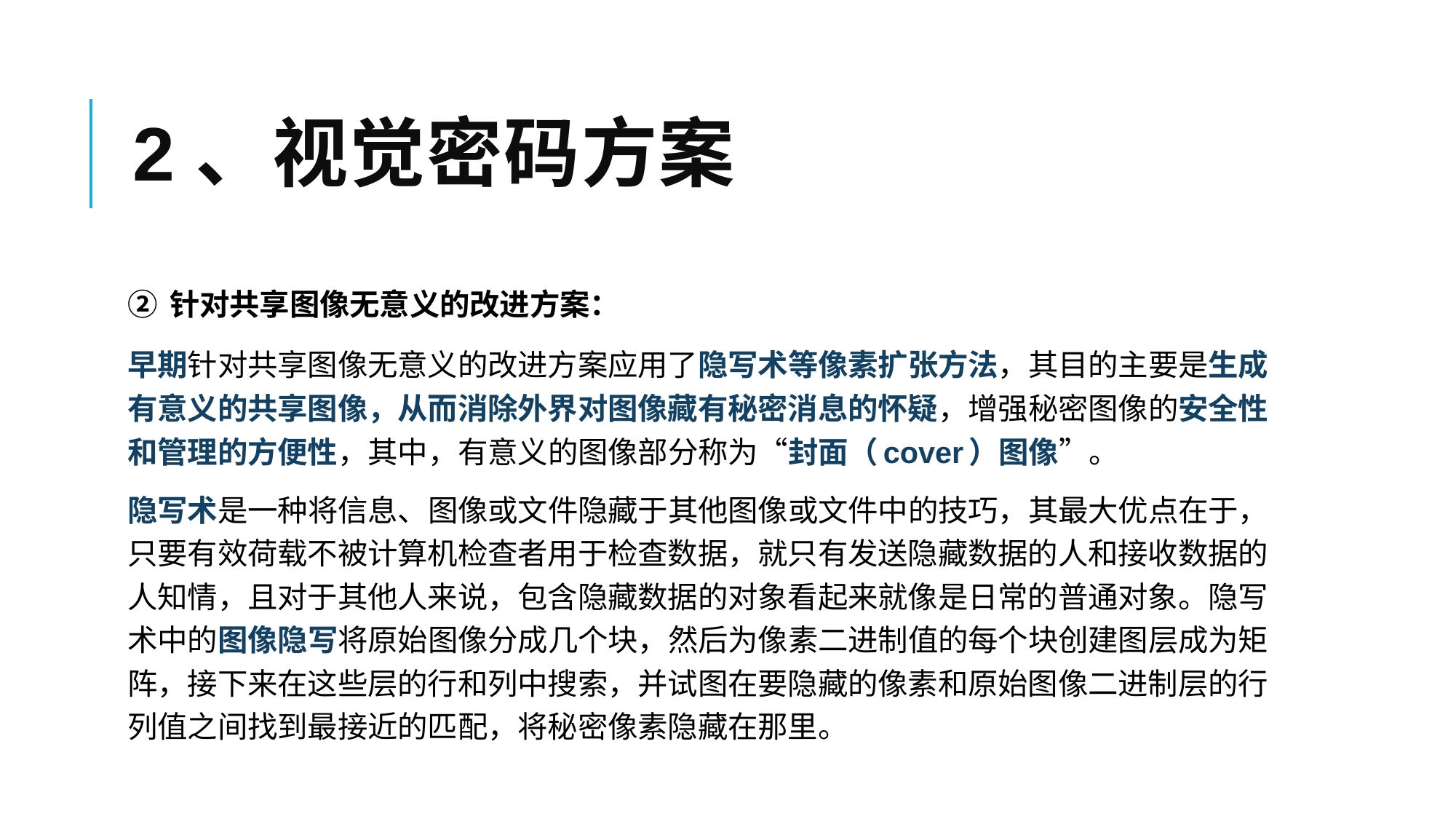

# 2、视觉密码方案
② 针对共享图像无意义的改进方案：
早期针对共享图像无意义的改进方案应用了隐写术等像素扩张方法，其目的主要是生成有意义的共享图像，从而消除外界对图像藏有秘密消息的怀疑，增强秘密图像的安全性和管理的方便性，其中，有意义的图像部分称为“封面（cover）图像”。
隐写术是一种将信息、图像或文件隐藏于其他图像或文件中的技巧，其最大优点在于，只要有效荷载不被计算机检查者用于检查数据，就只有发送隐藏数据的人和接收数据的人知情，且对于其他人来说，包含隐藏数据的对象看起来就像是日常的普通对象。隐写术中的图像隐写将原始图像分成几个块，然后为像素二进制值的每个块创建图层成为矩阵，接下来在这些层的行和列中搜索，并试图在要隐藏的像素和原始图像二进制层的行列值之间找到最接近的匹配，将秘密像素隐藏在那里。